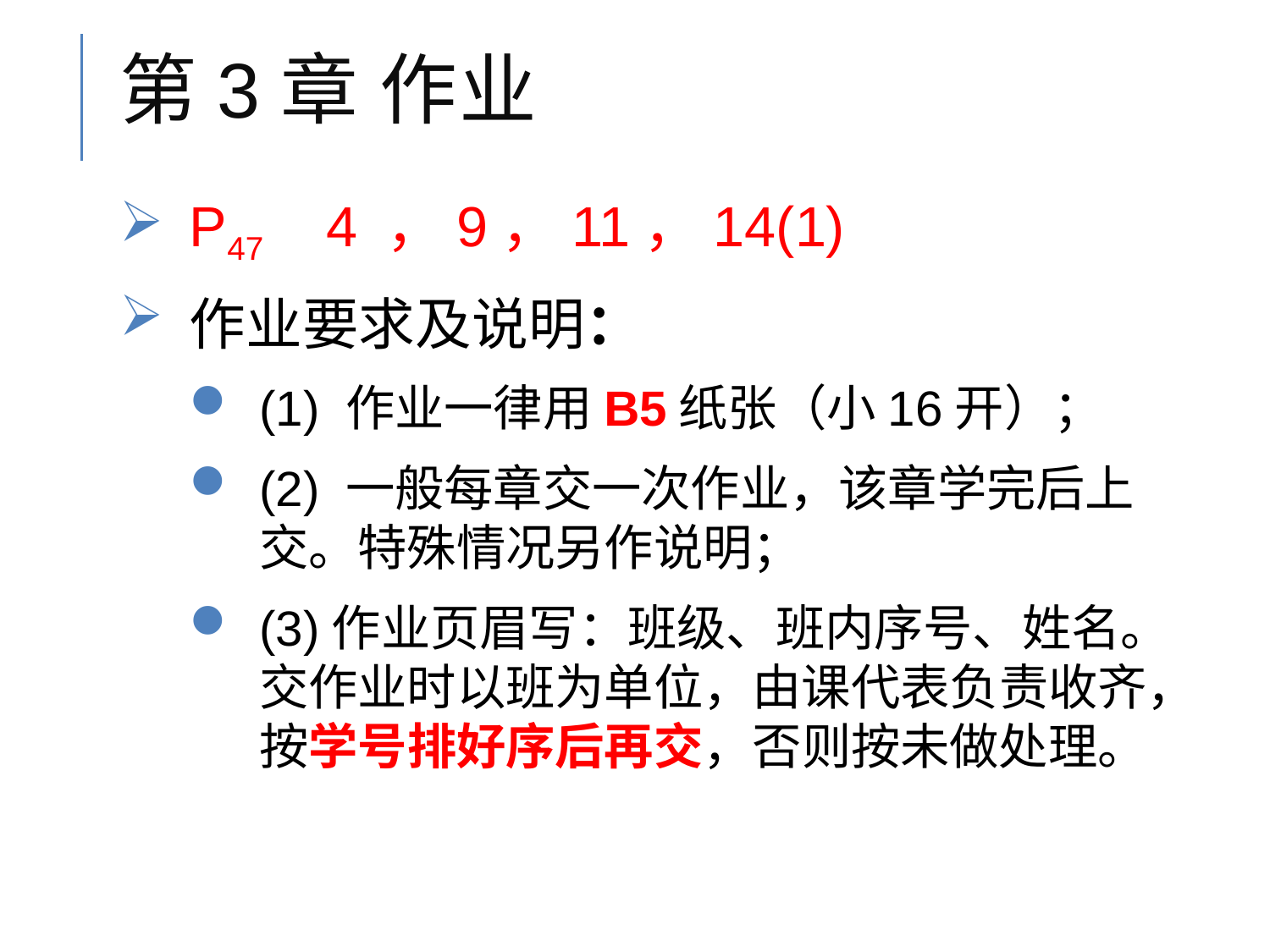

# 第3章 作业
P47    4 ，9，11，14(1)
作业要求及说明：
(1) 作业一律用B5纸张（小16开）；
(2) 一般每章交一次作业，该章学完后上交。特殊情况另作说明；
(3)作业页眉写：班级、班内序号、姓名。交作业时以班为单位，由课代表负责收齐，按学号排好序后再交，否则按未做处理。
78